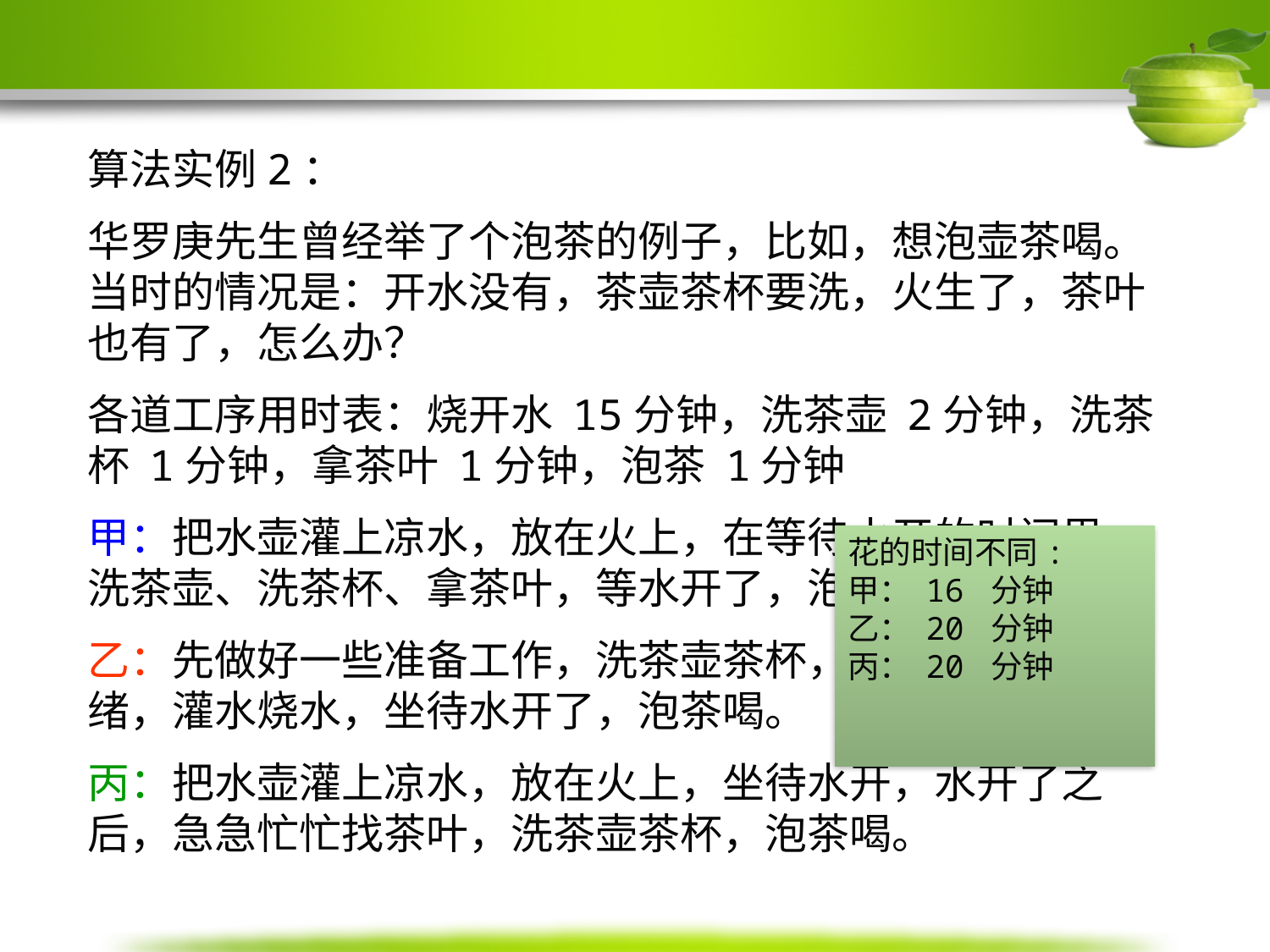

算法实例2：
华罗庚先生曾经举了个泡茶的例子，比如，想泡壶茶喝。当时的情况是：开水没有，茶壶茶杯要洗，火生了，茶叶也有了，怎么办？
各道工序用时表：烧开水 15分钟，洗茶壶 2分钟，洗茶杯 1分钟，拿茶叶 1分钟，泡茶 1分钟
甲：把水壶灌上凉水，放在火上，在等待水开的时间里，洗茶壶、洗茶杯、拿茶叶，等水开了，泡茶喝。
乙：先做好一些准备工作，洗茶壶茶杯，拿茶叶，一切就绪，灌水烧水，坐待水开了，泡茶喝。
丙：把水壶灌上凉水，放在火上，坐待水开，水开了之后，急急忙忙找茶叶，洗茶壶茶杯，泡茶喝。
花的时间不同:
甲： 16 分钟
乙： 20 分钟
丙： 20 分钟